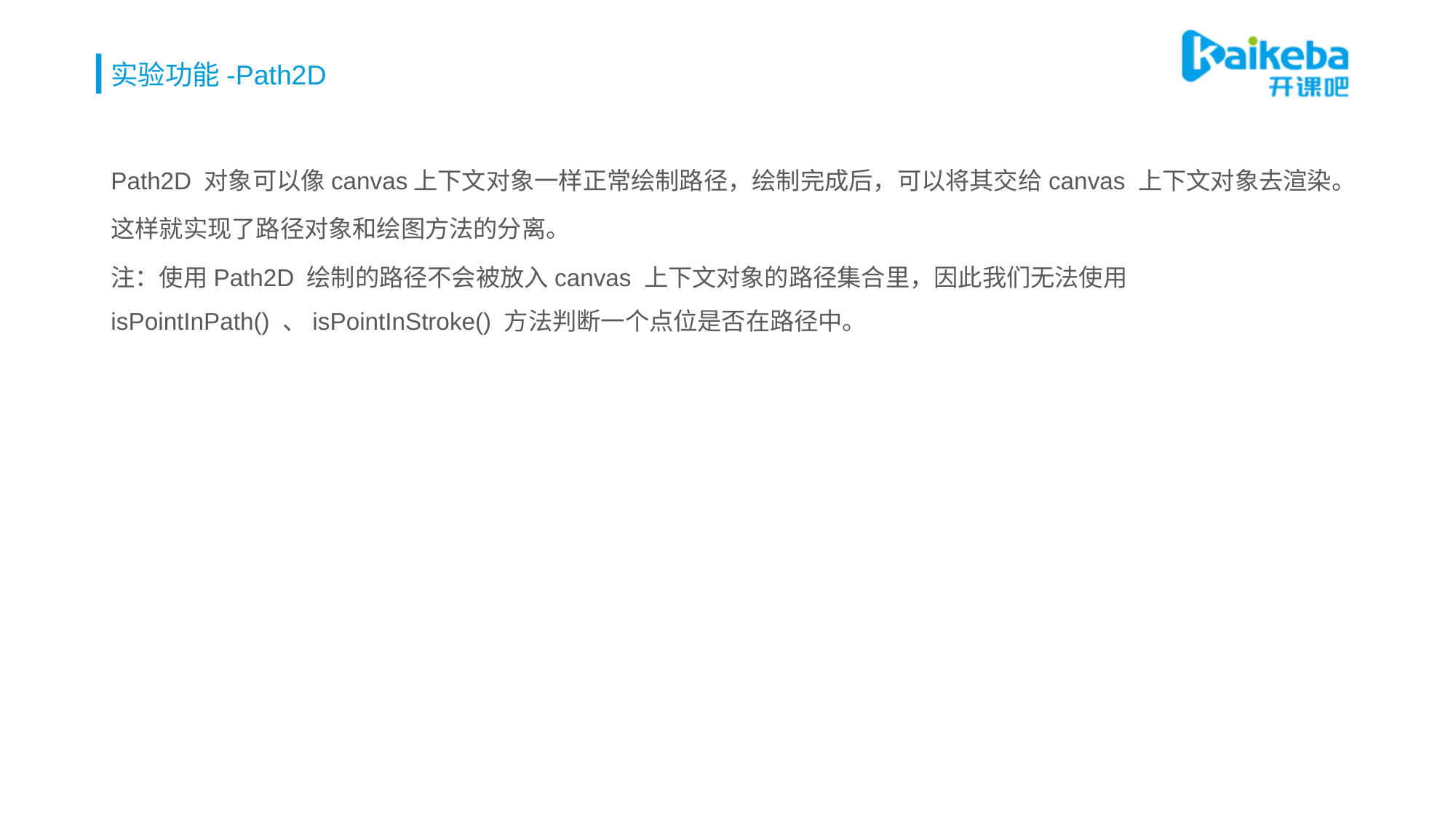

# 实验功能-Path2D
Path2D 对象可以像canvas上下文对象一样正常绘制路径，绘制完成后，可以将其交给canvas 上下文对象去渲染。
这样就实现了路径对象和绘图方法的分离。
注：使用Path2D 绘制的路径不会被放入canvas 上下文对象的路径集合里，因此我们无法使用isPointInPath() 、isPointInStroke() 方法判断一个点位是否在路径中。